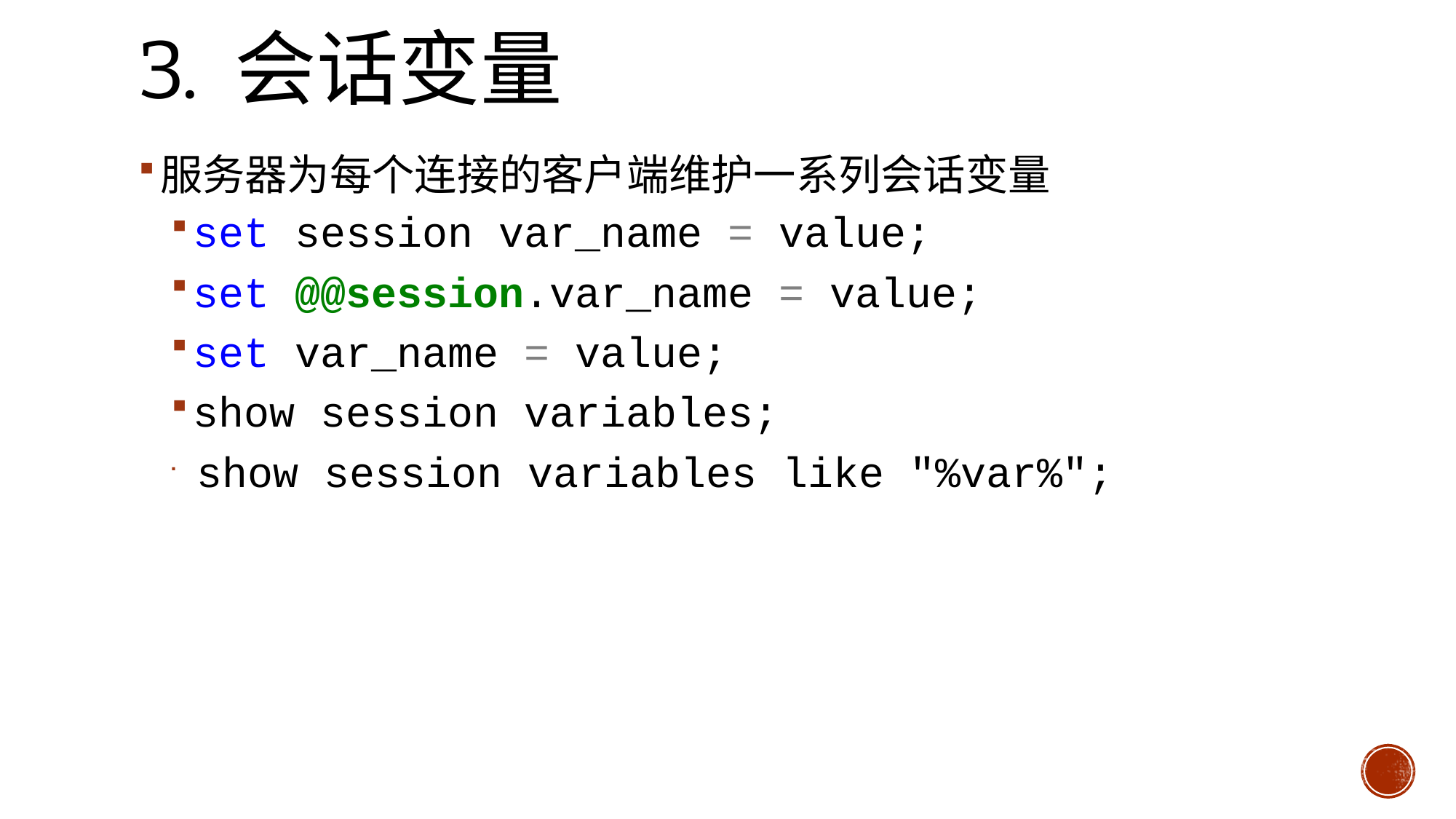

# 3. 会话变量
服务器为每个连接的客户端维护一系列会话变量
set session var_name = value;
set @@session.var_name = value;
set var_name = value;
show session variables;
 show session variables like "%var%";

11